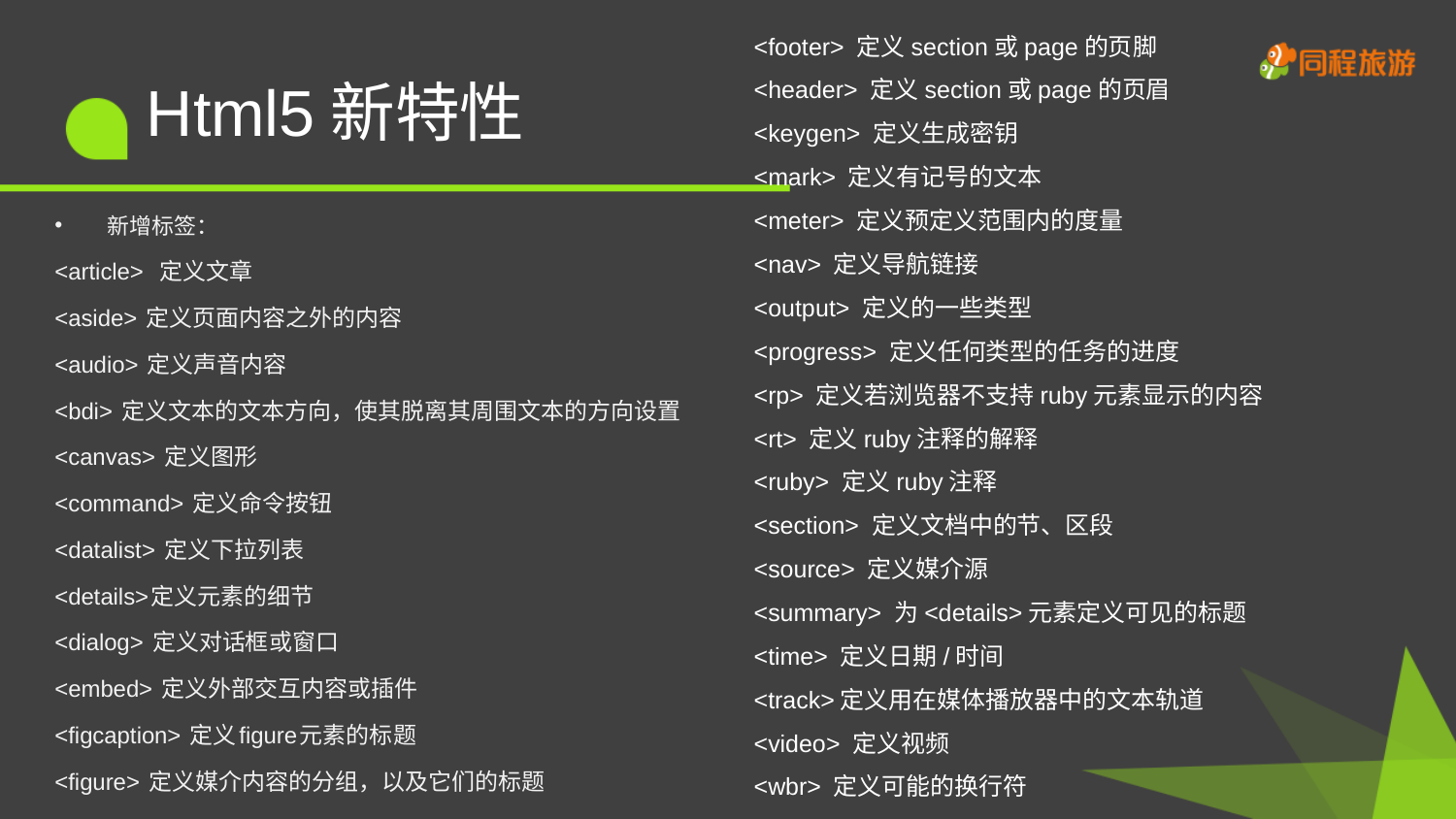

<footer> 定义section或page的页脚
<header> 定义section或page的页眉
<keygen> 定义生成密钥
<mark> 定义有记号的文本
<meter> 定义预定义范围内的度量
<nav> 定义导航链接
<output> 定义的一些类型
<progress> 定义任何类型的任务的进度
<rp> 定义若浏览器不支持ruby元素显示的内容
<rt> 定义ruby注释的解释
<ruby> 定义ruby注释
<section> 定义文档中的节、区段
<source> 定义媒介源
<summary> 为<details>元素定义可见的标题
<time> 定义日期/时间
<track>定义用在媒体播放器中的文本轨道
<video> 定义视频
<wbr> 定义可能的换行符
# Html5新特性
新增标签：
<article>  定义文章
<aside> 定义页面内容之外的内容
<audio> 定义声音内容
<bdi> 定义文本的文本方向，使其脱离其周围文本的方向设置
<canvas> 定义图形
<command> 定义命令按钮
<datalist> 定义下拉列表
<details>定义元素的细节
<dialog> 定义对话框或窗口
<embed> 定义外部交互内容或插件
<figcaption> 定义figure元素的标题
<figure> 定义媒介内容的分组，以及它们的标题